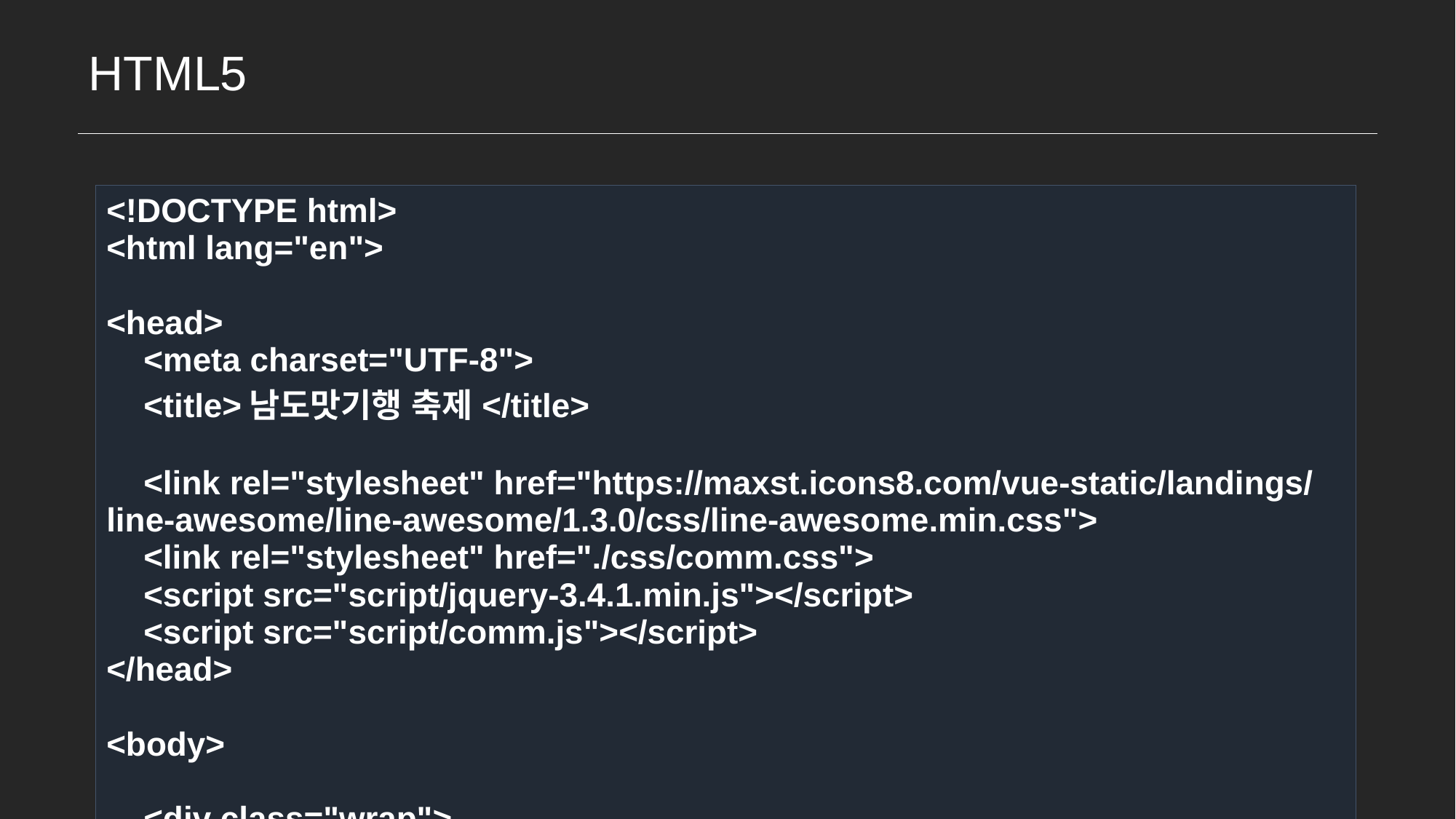

HTML5
| <!DOCTYPE html> <html lang="en"> <head> <meta charset="UTF-8"> <title>남도맛기행 축제</title> <link rel="stylesheet" href="https://maxst.icons8.com/vue-static/landings/line-awesome/line-awesome/1.3.0/css/line-awesome.min.css"> <link rel="stylesheet" href="./css/comm.css"> <script src="script/jquery-3.4.1.min.js"></script> <script src="script/comm.js"></script> </head> <body> <div class="wrap"> <header id="header"> <div class="head-wrap"> <h1> <a href="#">남도맛기행</a> </h1> <nav> <div class="nav-bg"></div> <ul class="nav-depth1"> <li> <a href="#">협회소개</a> <ul class="nav-depth2"> <li><a href="#">인사말</a></li> <li><a href="#">명인</a></li> <li><a href="#">오시는 길</a></li> </ul> </li> <li> <a href="#">행사안내</a> <ul class="nav-depth2"> <li><a href="#">요리경연대회</a></li> <li><a href="#">전시참가</a></li> <li><a href="#">참가신청</a></li> </ul> </li> <li> <a href="#">홍보마당</a> <ul class="nav-depth2"> <li><a href="#">축제소식</a></li> <li><a href="#">보도자료</a></li> <li><a href="#">레시피</a></li> </ul> </li> <li> <a href="#">회원마당</a> <ul class="nav-depth2"> <li><a href="#">Q&A</a></li> <li><a href="#">사진갤러리</a></li> <li><a href="#">공지사항</a></li> </ul> </li> </ul> </nav> </div> </header> <div class="slide"> <ul> <li> <a href="#"> <p>남도맛기행</p> </a> </li> <li> <a href="#"> <p>남도맛기행</p> </a> </li> <li> <a href="#"> <p>남도맛기행</p> </a> </li> </ul> </div> <div class="container"> <section class="col-g col1"> <h2> 공지사항 </h2> <div class="cont"> <ul> <li> <a href="sub1.html"> 남도 맛기행 하반기 당일코스 예약 마감 안내 <span>(2020.02.24)</span><i class="las la-angle-right"></i> </a> </li> <li> <a href="#">9월 2박3일코스 예약오픈 안내 하반기 당일코스 예약 마감 안내 <span>(2020.02.24)</span><i class="las la-angle-right"></i></a> </li> <li> <a href="./join/join.html">하반기 남도맛기행 운행 안내 하반기 당일코스 예약 마감 안내 <span>(2020.02.24)</span><i class="las la-angle-right"></i></a> </li> <li> <a href="https://www.naver.com/" target="\_blank">숙박코스 추가 운행 안내 하반기 당일코스 예약 마감 안내 <span>(2020.02.24)</span><i class="las la-angle-right"></i></a> </li> <li> <a href="#">당일코스 예약 마감 안내 하반기 당일코스 예약 마감 안내 <span>(2020.02.24)</span><i class="las la-angle-right"></i></a> </li> </ul> </div> </section> <div class="bg-gray"> <section class="col-g col2 bg-gray"> <div class="tab-g tab-gal"> <h2> 갤러리 </h2> <div class="cont"> <ul class="lst-gallery"> <li> <span><img src="./img/g1-1.jpg" alt=""></span> <span><img src="./img/g1-2.jpg" alt=""></span> <span><img src="./img/g1-3.jpeg" alt=""></span> </li> <li> <span><img src="./img/g2-1.jpg" alt=""></span> <span><img src="./img/g2-2.jpg" alt=""></span> <span><img src="./img/g2-3.jpg" alt=""></span> </li> <li> <span><img src="./img/g3-1.jpg" alt=""></span> <span><img src="./img/g3-2.jpg" alt=""></span> <span><img src="./img/g3-3.jpg" alt=""></span> </li> </ul> </div> </div> </section> </div> <section class="col-g col3"> <h2>배너</h2> <div class="cont"> <div class="ban-txt"> <b>남도관광 테미기행 소개</b> <p>남도관광 테마기행은 광주/전남의 관광명소와 맛집, 남도전통문화를 체험할 수 있도록 알차게 짜여져 있습니다. 놓치면 후회할 광주/전남의 관광명소와 맛집으로 여행을 떠나보세요.</p> <a href="#">자세히보기<i class="las la-arrow-right"></i></a> </div> </div> </section> <div class="bg-gray"> <section class="col-g col4 bg-gray"> <h2>#SNS 이야기</h2> <div class="tab-wrap"> <div class="tab-g tab-blog"> <h3><a href="#">Blog</a></h3> <ul> <li><a href="#"><img src="./img/photo1.jpg" alt=""></a></li> <li><a href="#"><img src="./img/photo1.jpg" alt=""></a></li> <li><a href="#"><img src="./img/photo1.jpg" alt=""></a></li> <li><a href="#"><img src="./img/photo1.jpg" alt=""></a></li> <li><a href="#"><img src="./img/photo1.jpg" alt=""></a></li> <li><a href="#"><img src="./img/photo1.jpg" alt=""></a></li> <li><a href="#"><img src="./img/photo1.jpg" alt=""></a></li> <li><a href="#"><img src="./img/photo1.jpg" alt=""></a></li> </ul> </div> <div class="tab-g on tab-insta"> <h3><a href="$">Instagram</a></h3> <ul> <li><a href="#"><img src="./img/photo2.jpg" alt=""></a></li> <li><a href="#"><img src="./img/photo1.jpg" alt=""></a></li> <li><a href="#"><img src="./img/photo1.jpg" alt=""></a></li> <li><a href="#"><img src="./img/photo1.jpg" alt=""></a></li> <li><a href="#"><img src="./img/photo1.jpg" alt=""></a></li> <li><a href="#"><img src="./img/photo1.jpg" alt=""></a></li> <li><a href="#"><img src="./img/photo1.jpg" alt=""></a></li> <li><a href="#"><img src="./img/photo1.jpg" alt=""></a></li> </ul> </div> <div class="tab-g tab-facebook"> <h3><a href="#">Facebook</a></h3> <ul> <li><a href="#"><img src="./img/photo1.jpg" alt=""></a></li> <li><a href="#"><img src="./img/photo1.jpg" alt=""></a></li> <li><a href="#"><img src="./img/photo1.jpg" alt=""></a></li> <li><a href="#"><img src="./img/photo1.jpg" alt=""></a></li> <li><a href="#"><img src="./img/photo1.jpg" alt=""></a></li> <li><a href="#"><img src="./img/photo1.jpg" alt=""></a></li> <li><a href="#"><img src="./img/photo1.jpg" alt=""></a></li> <li><a href="#"><img src="./img/photo1.jpg" alt=""></a></li> </ul> </div> </div> </section> </div> </div> <footer> <div class="info"> <a href="#">남도맛기행 남도관광 테마기행 소개</a> <a href="#">개인정보취급방침</a> <a href="#">이메일무단수집거부</a> </div> <div class="copyright"> <address> 광주광역시 동구 중앙로196번길 5, 삼호센터 5층 (금남로3가 1-23) </address> <p>Copyright ⓒ 2019-2020 남도맛기행 남도관광 테마기행 All Rights Reserved.</p> </div> </footer> </div> <div class="modal-wrap on"> <div id="modal"> <h2>이벤트 당첨자 발표!</h2> <p>안녕하세요. 원하는 아이템으로 방을 바꿔드리는 '바꿔방' 이벤트에 참여해주신 모든 분들께 감사드립니다. 총 5명의 당첨자분들께는 직접 고른 상품을 구매할 수 있는 800,000 마일리지를 지급할 예정입니다. 그럼, 랜덤으로 선정한 행운의 당첨자 5분을 공개합니다!</p> <button>닫기</button> </div> </div> </body> </html> |
| --- |